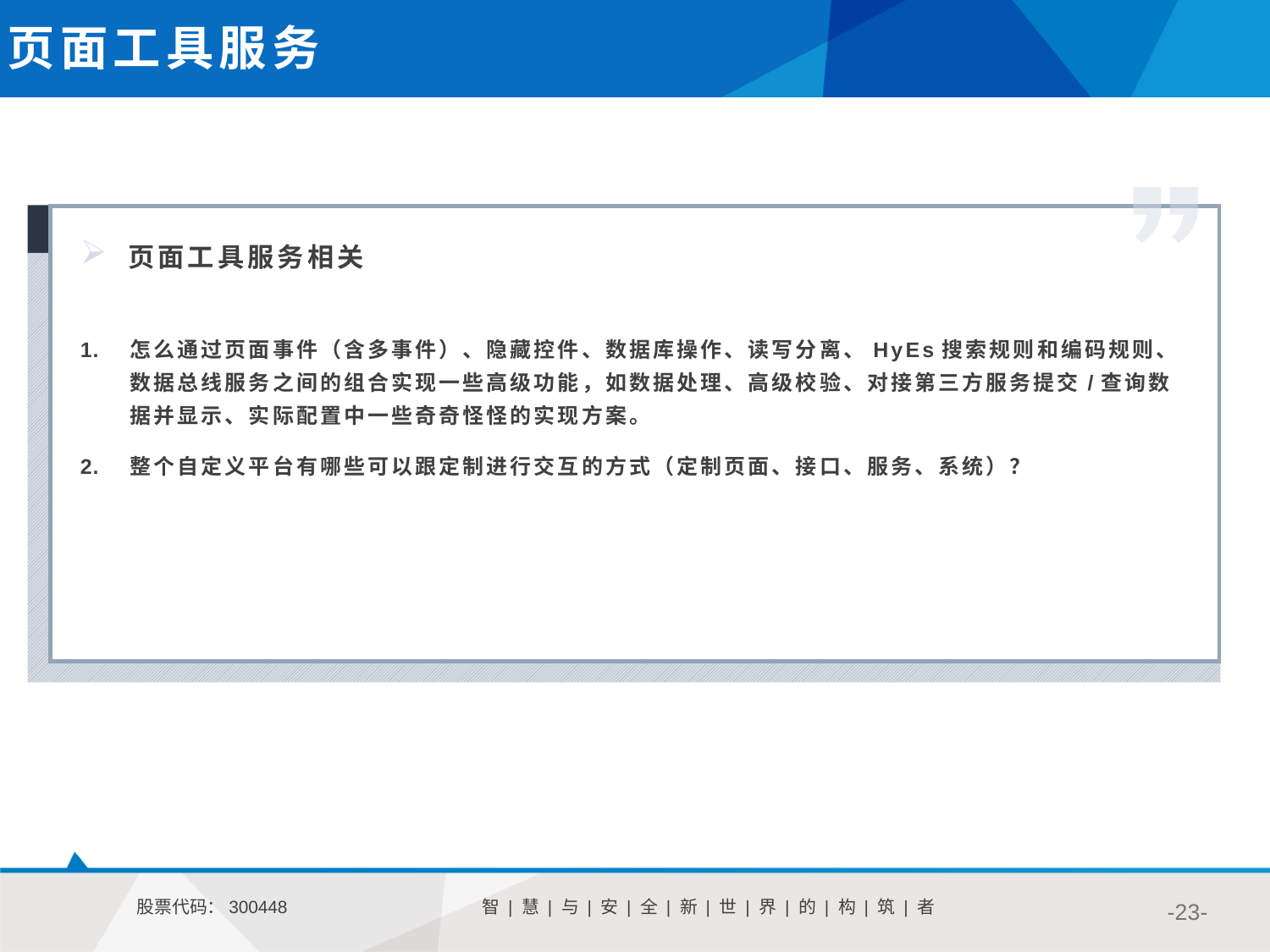

页面工具服务

页面工具服务相关
怎么通过页面事件（含多事件）、隐藏控件、数据库操作、读写分离、HyEs搜索规则和编码规则、数据总线服务之间的组合实现一些高级功能，如数据处理、高级校验、对接第三方服务提交/查询数据并显示、实际配置中一些奇奇怪怪的实现方案。
整个自定义平台有哪些可以跟定制进行交互的方式（定制页面、接口、服务、系统）？